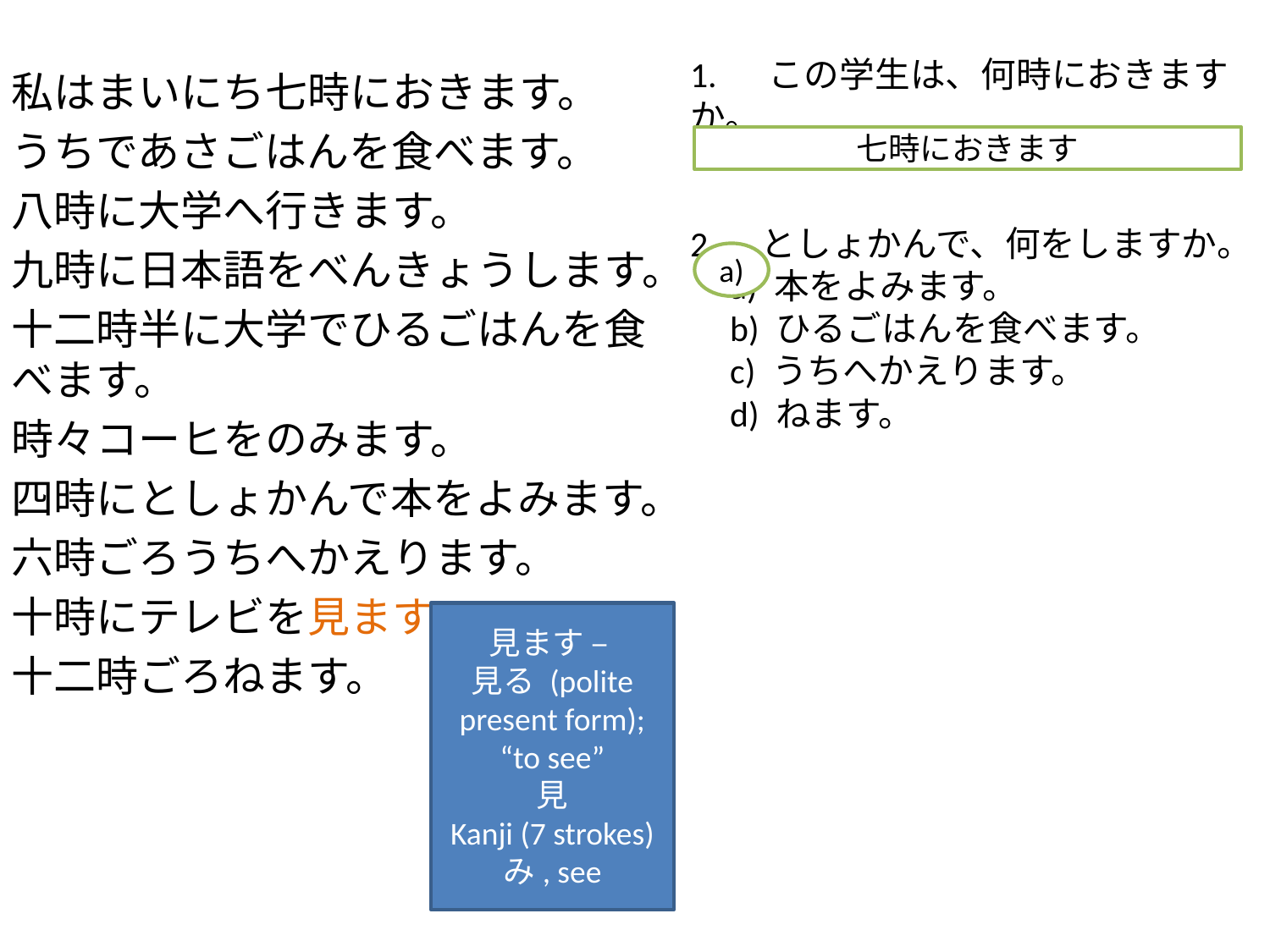

私はまいにち七時におきます。
うちであさごはんを食べます。
八時に大学へ行きます。
九時に日本語をべんきょうします。
十二時半に大学でひるごはんを食べます。
時々コーヒをのみます。
四時にとしょかんで本をよみます。
六時ごろうちへかえります。
十時にテレビを見ます。
十二時ごろねます。
# 1. 　この学生は、何時におきますか。 2.　としょかんで、何をしますか。 a) 本をよみます。 b) ひるごはんを食べます。 c) うちへかえります。 d) ねます。
七時におきます
a)
見ます –
見る (polite present form); “to see”
見
Kanji (7 strokes)
み, see